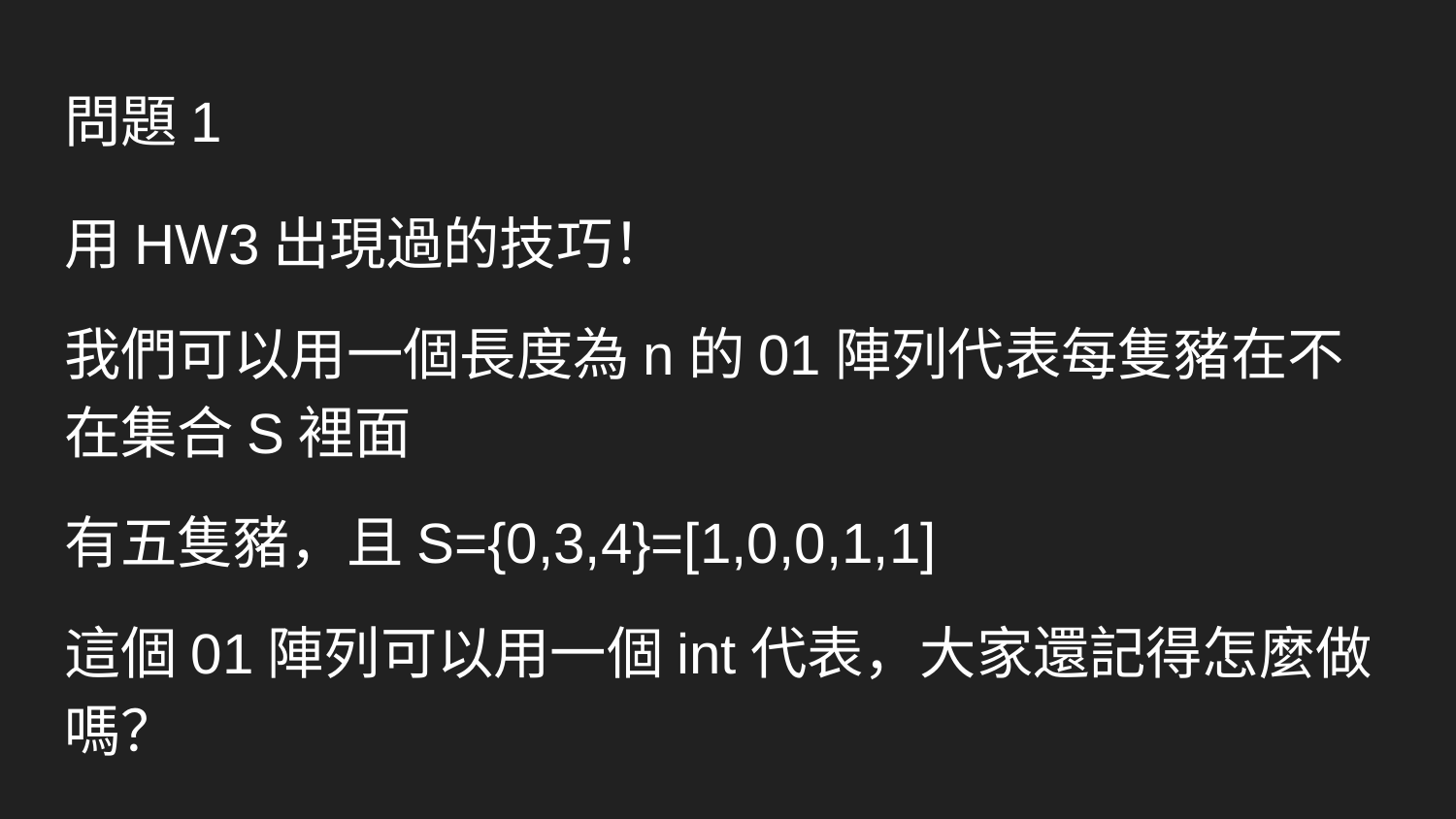

# 問題1
用HW3出現過的技巧！
我們可以用一個長度為n的01陣列代表每隻豬在不在集合S裡面
有五隻豬，且S={0,3,4}=[1,0,0,1,1]
這個01陣列可以用一個int代表，大家還記得怎麼做嗎？